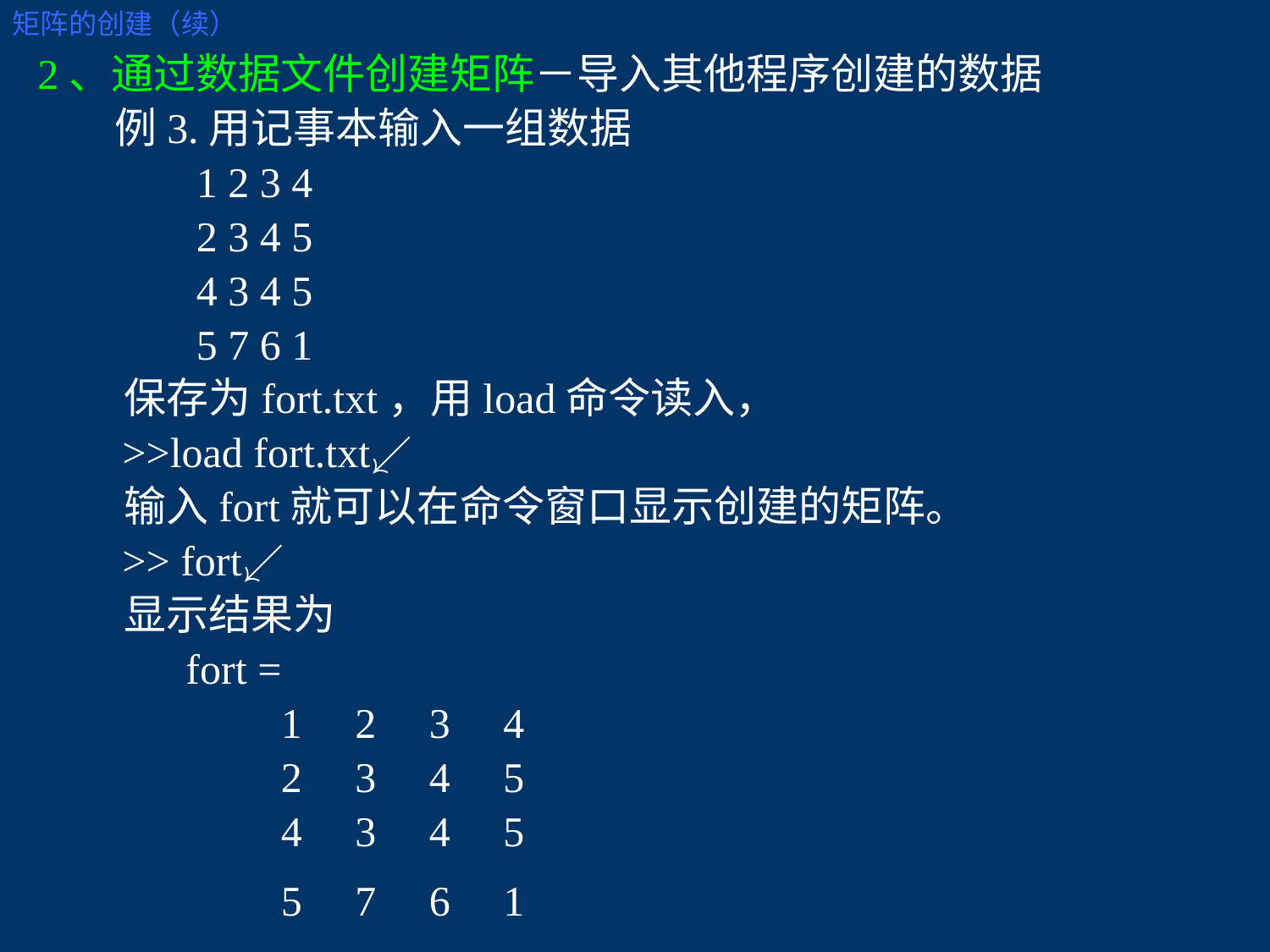

矩阵的创建（续）
2、通过数据文件创建矩阵－导入其他程序创建的数据
       例3.用记事本输入一组数据
               1 2 3 4
               2 3 4 5
               4 3 4 5
               5 7 6 1
        保存为fort.txt，用load命令读入，
        >>load fort.txt↙
        输入fort就可以在命令窗口显示创建的矩阵。
        >> fort↙
        显示结果为
              fort =
                       1     2     3     4
                       2     3     4     5
                       4     3     4     5
                       5     7     6     1